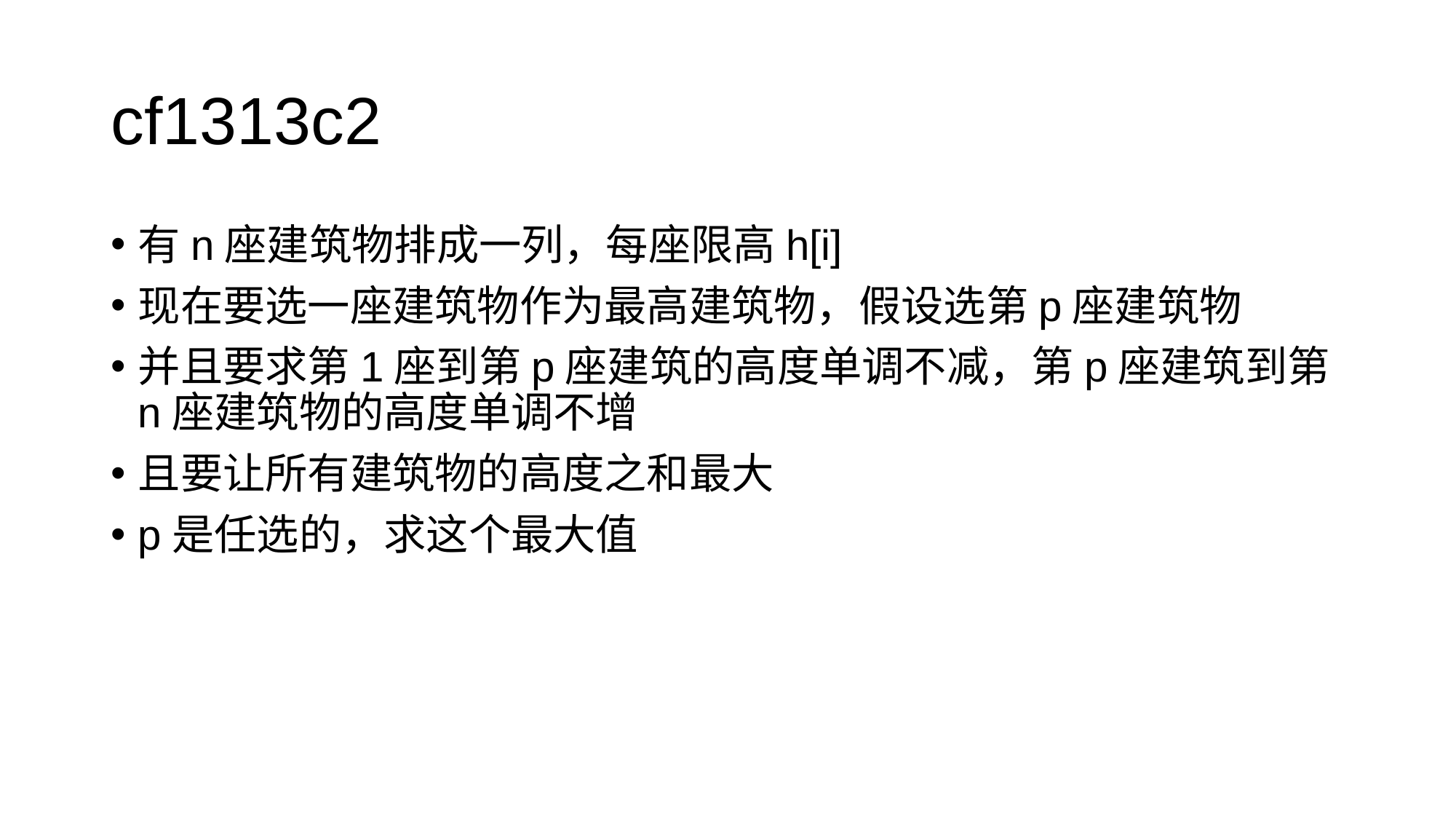

# cf1313c2
有n座建筑物排成一列，每座限高h[i]
现在要选一座建筑物作为最高建筑物，假设选第p座建筑物
并且要求第1座到第p座建筑的高度单调不减，第p座建筑到第n座建筑物的高度单调不增
且要让所有建筑物的高度之和最大
p是任选的，求这个最大值